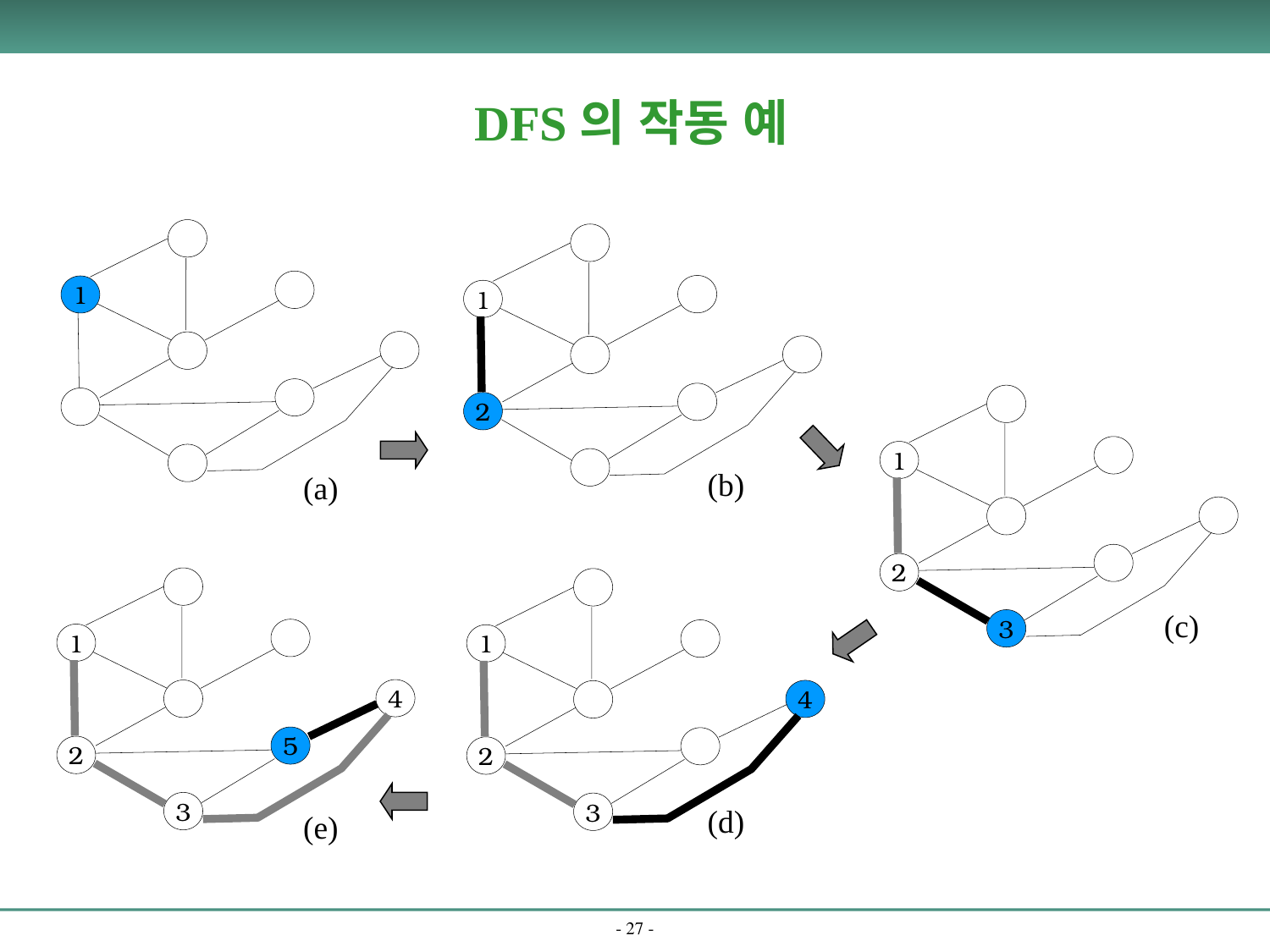

DFS의 작동 예

1
1

2

1

(b)
(a)

2

(c)

3

1
1

4

4

5

2
2

3
3
(d)
(e)